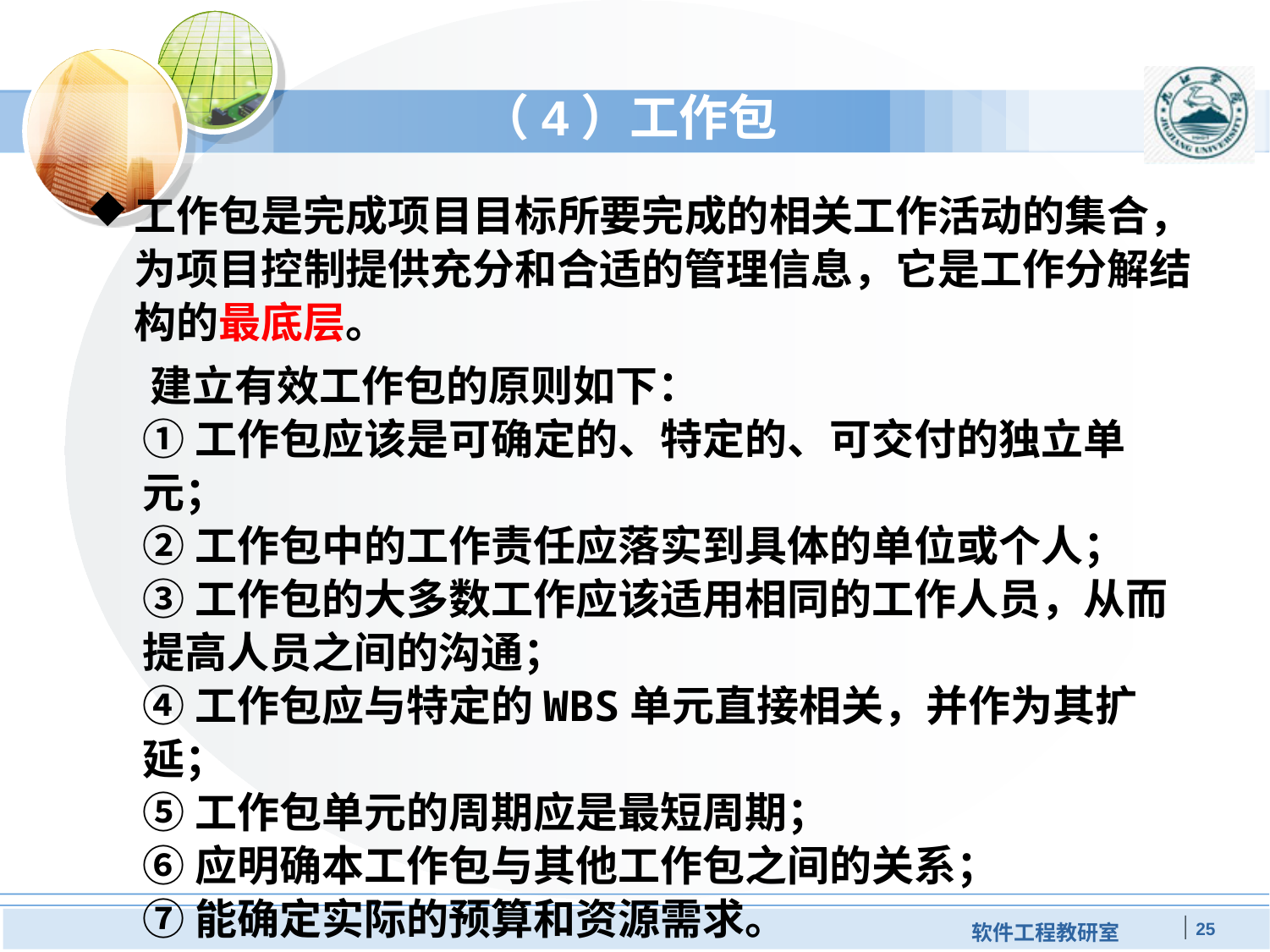

# （4）工作包
工作包是完成项目目标所要完成的相关工作活动的集合，为项目控制提供充分和合适的管理信息，它是工作分解结构的最底层。
建立有效工作包的原则如下：
①工作包应该是可确定的、特定的、可交付的独立单元；
②工作包中的工作责任应落实到具体的单位或个人；
③工作包的大多数工作应该适用相同的工作人员，从而提高人员之间的沟通；
④工作包应与特定的WBS单元直接相关，并作为其扩延；
⑤工作包单元的周期应是最短周期；
⑥应明确本工作包与其他工作包之间的关系；
⑦能确定实际的预算和资源需求。